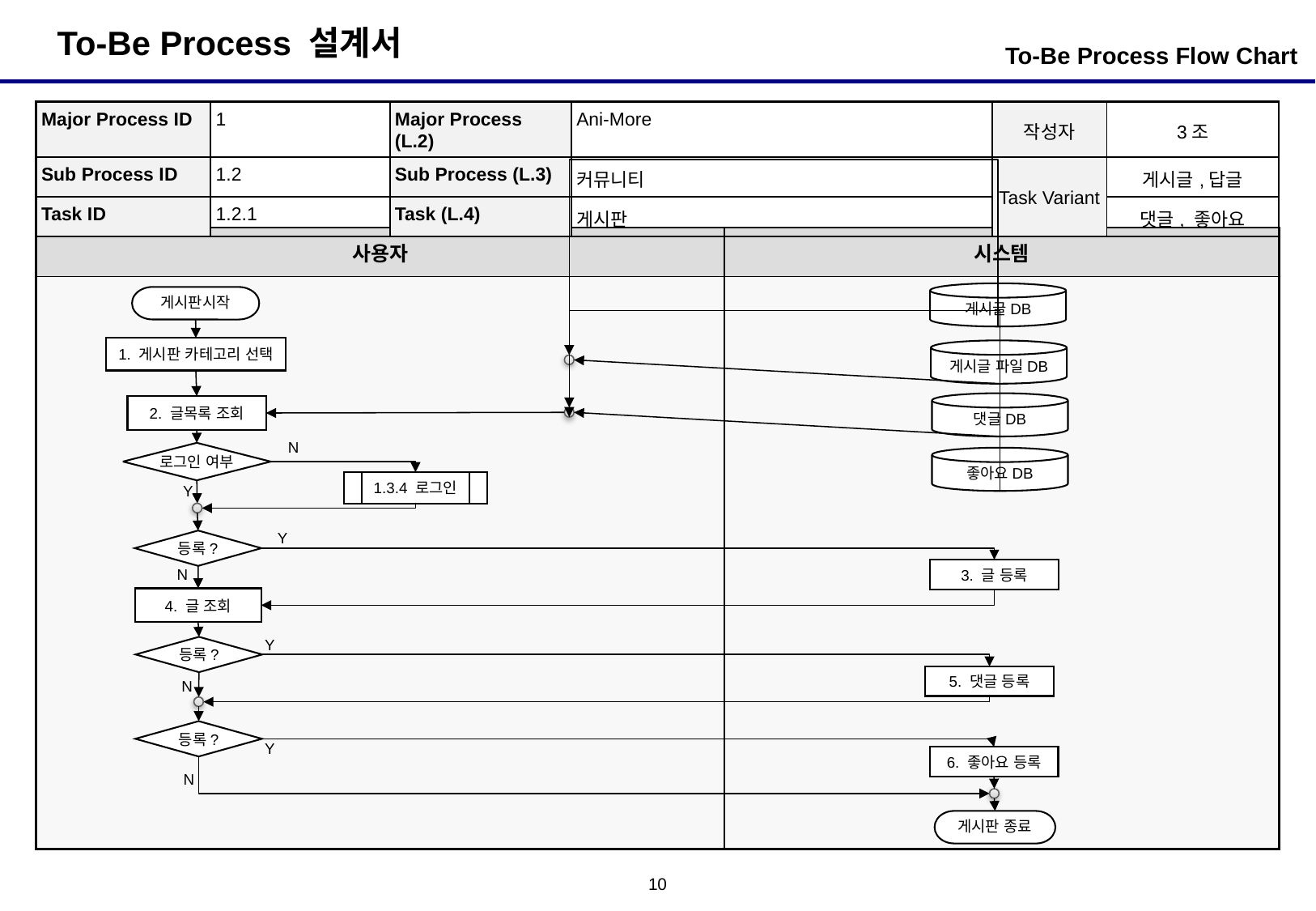

To-Be Process Flow Chart
| Major Process ID | 1 | Major Process (L.2) | Ani-More | 작성자 | 3조 |
| --- | --- | --- | --- | --- | --- |
| Sub Process ID | 1.2 | Sub Process (L.3) | 커뮤니티 | Task Variant | 게시글,답글 |
| Task ID | 1.2.1 | Task (L.4) | 게시판 |  | 댓글, 좋아요 |
| 사용자 | 시스템 |
| --- | --- |
|  |  |
게시글DB
게시판시작
1. 게시판 카테고리 선택
게시글 파일DB

댓글DB
2. 글목록 조회

N
로그인 여부
좋아요DB
1.3.4 로그인
Y

Y
등록?
N
3. 글 등록
4. 글 조회
Y
등록?
5. 댓글 등록
N

등록?
Y
6. 좋아요 등록
N

게시판 종료